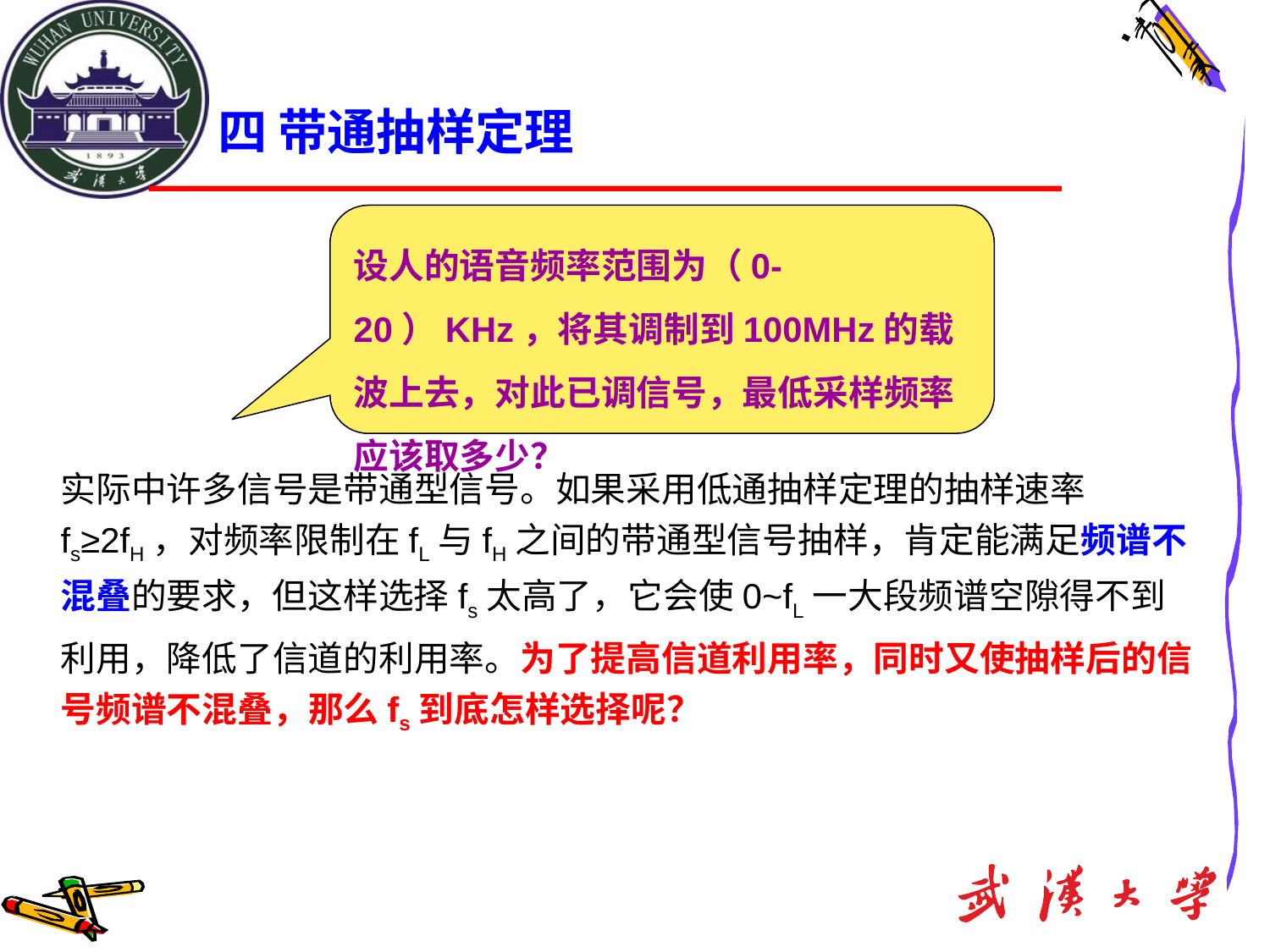

# 四 带通抽样定理
设人的语音频率范围为（0-20）KHz，将其调制到100MHz的载波上去，对此已调信号，最低采样频率应该取多少？
实际中许多信号是带通型信号。如果采用低通抽样定理的抽样速率fs≥2fH，对频率限制在fL与fH之间的带通型信号抽样，肯定能满足频谱不混叠的要求，但这样选择fs太高了，它会使0~fL一大段频谱空隙得不到利用，降低了信道的利用率。为了提高信道利用率，同时又使抽样后的信号频谱不混叠，那么fs到底怎样选择呢？